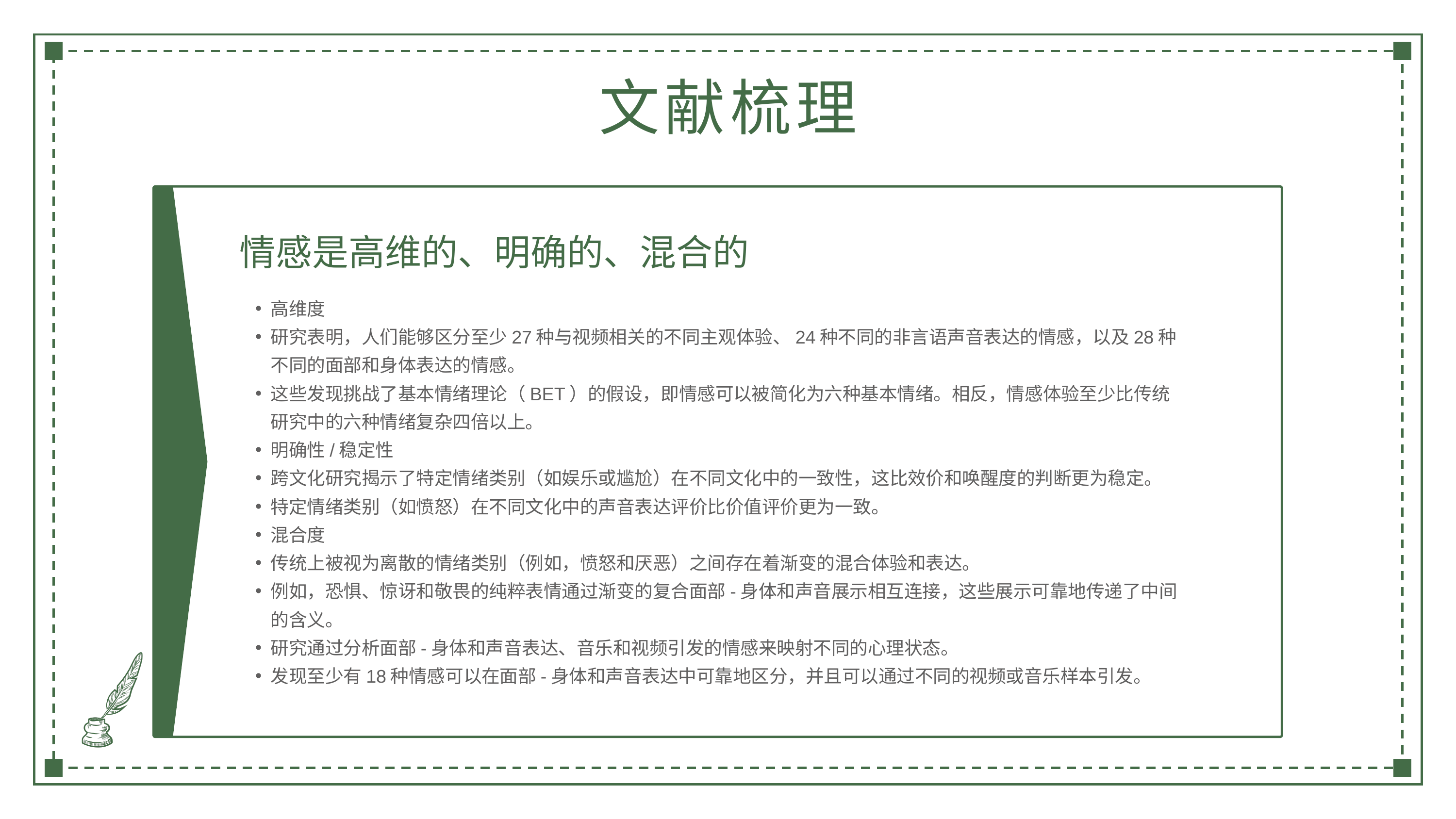

文献梳理

情感是高维的、明确的、混合的
高维度
研究表明，人们能够区分至少27种与视频相关的不同主观体验、24种不同的非言语声音表达的情感，以及28种不同的面部和身体表达的情感。
这些发现挑战了基本情绪理论（BET）的假设，即情感可以被简化为六种基本情绪。相反，情感体验至少比传统研究中的六种情绪复杂四倍以上。
明确性/稳定性
跨文化研究揭示了特定情绪类别（如娱乐或尴尬）在不同文化中的一致性，这比效价和唤醒度的判断更为稳定。
特定情绪类别（如愤怒）在不同文化中的声音表达评价比价值评价更为一致。
混合度
传统上被视为离散的情绪类别（例如，愤怒和厌恶）之间存在着渐变的混合体验和表达。
例如，恐惧、惊讶和敬畏的纯粹表情通过渐变的复合面部-身体和声音展示相互连接，这些展示可靠地传递了中间的含义。
研究通过分析面部-身体和声音表达、音乐和视频引发的情感来映射不同的心理状态。
发现至少有18种情感可以在面部-身体和声音表达中可靠地区分，并且可以通过不同的视频或音乐样本引发。